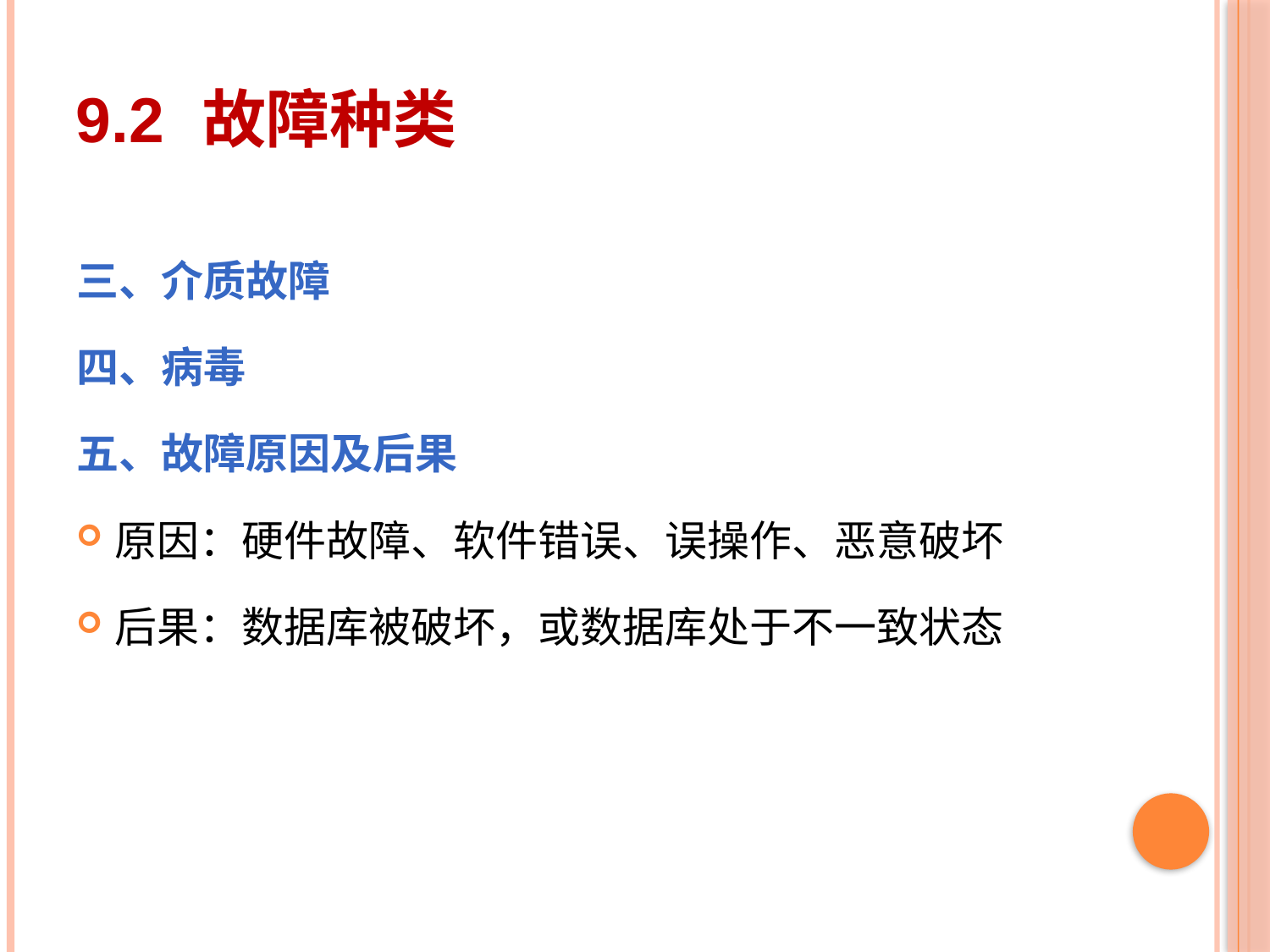

# 9.2	故障种类
三、介质故障
四、病毒
五、故障原因及后果
原因：硬件故障、软件错误、误操作、恶意破坏
后果：数据库被破坏，或数据库处于不一致状态